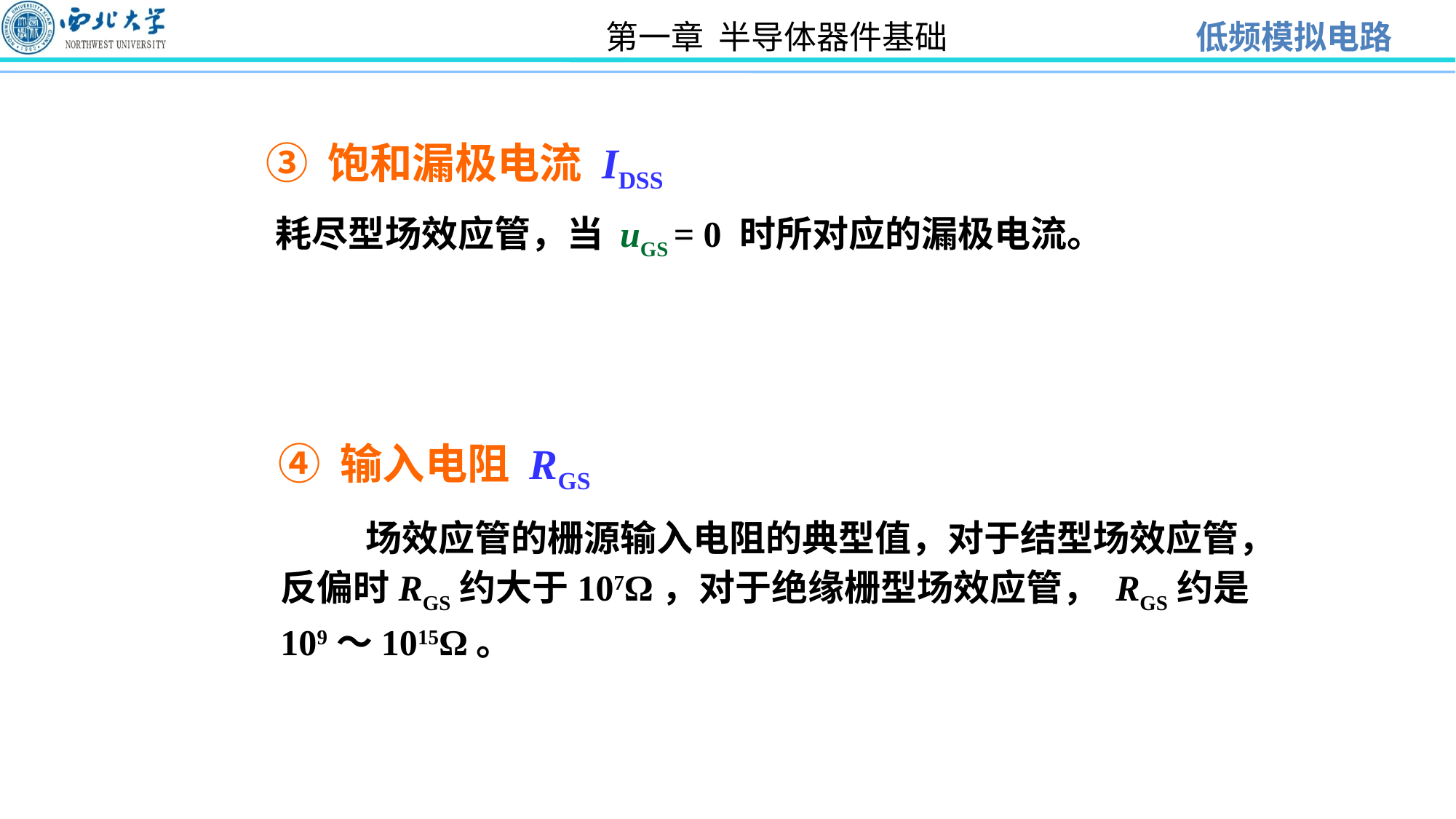

③ 饱和漏极电流 IDSS
        耗尽型场效应管，当 uGS = 0 时所对应的漏极电流。
    ④ 输入电阻 RGS
            场效应管的栅源输入电阻的典型值，对于结型场效应管，反偏时RGS约大于107Ω，对于绝缘栅型场效应管， RGS约是109～1015Ω。
30